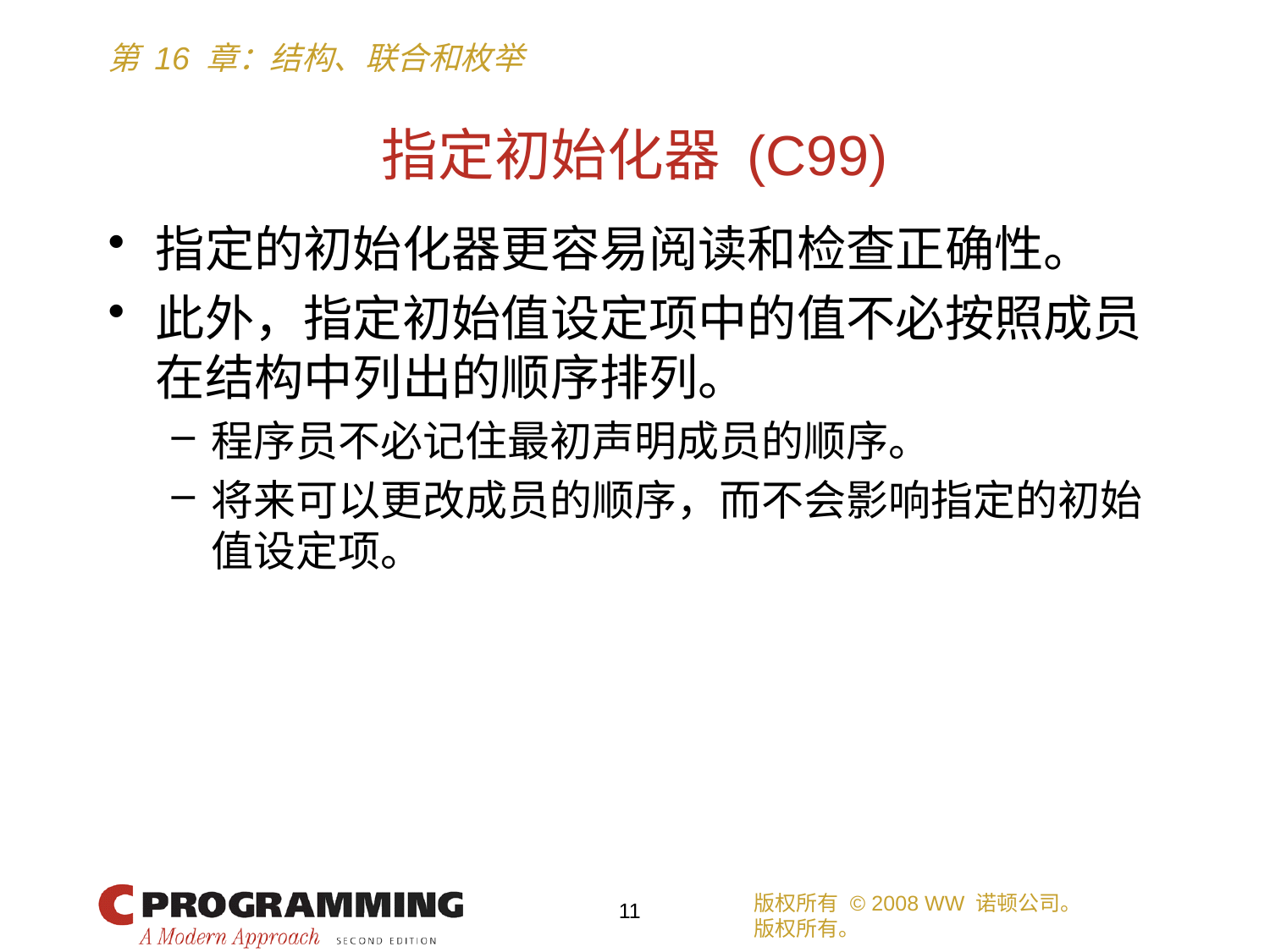

# 指定初始化器 (C99)
指定的初始化器更容易阅读和检查正确性。
此外，指定初始值设定项中的值不必按照成员在结构中列出的顺序排列。
程序员不必记住最初声明成员的顺序。
将来可以更改成员的顺序，而不会影响指定的初始值设定项。
版权所有 © 2008 WW 诺顿公司。
版权所有。
11